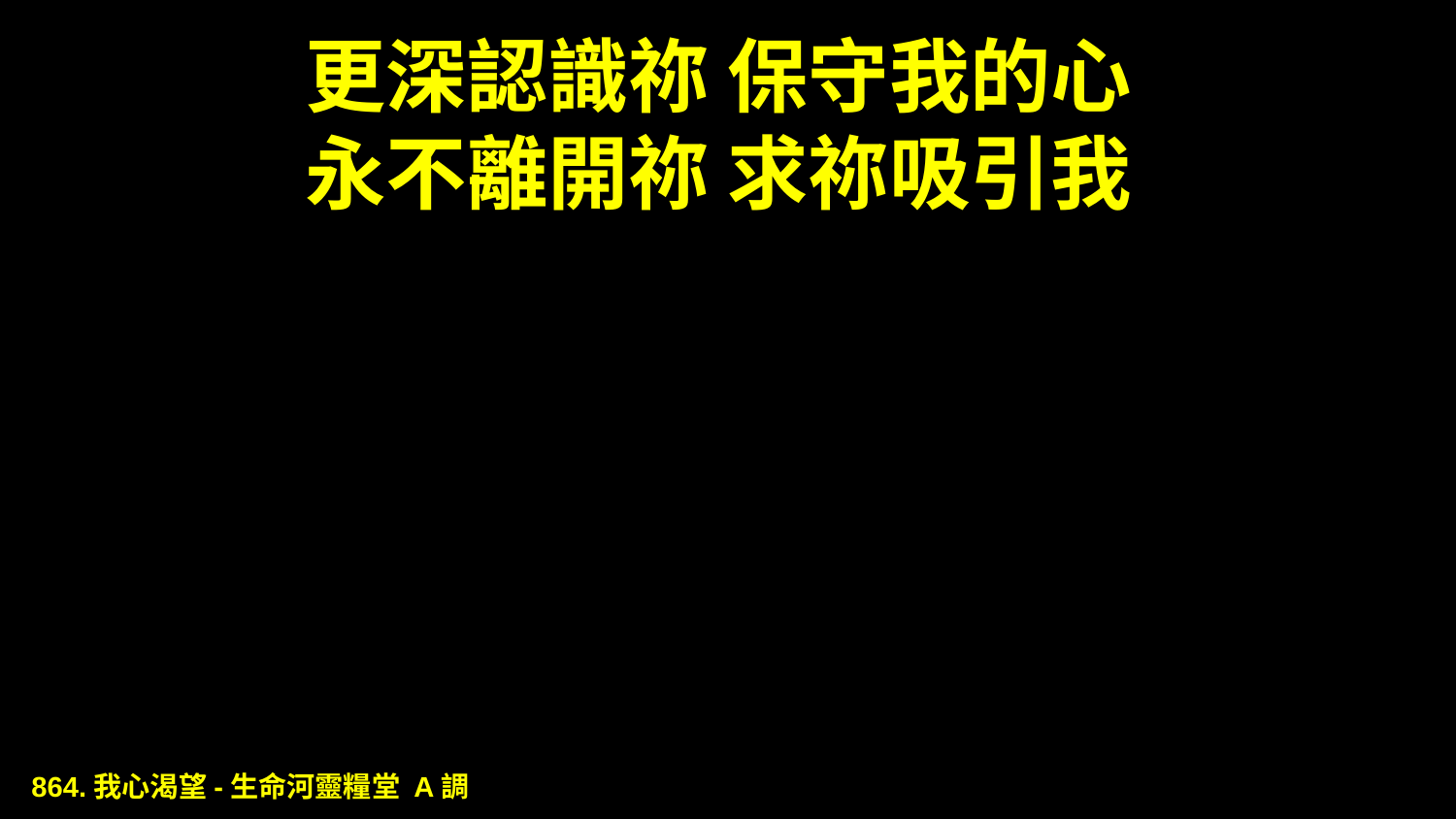

# 更深認識祢 保守我的心 永不離開祢 求祢吸引我
864.我心渴望-生命河靈糧堂 A調